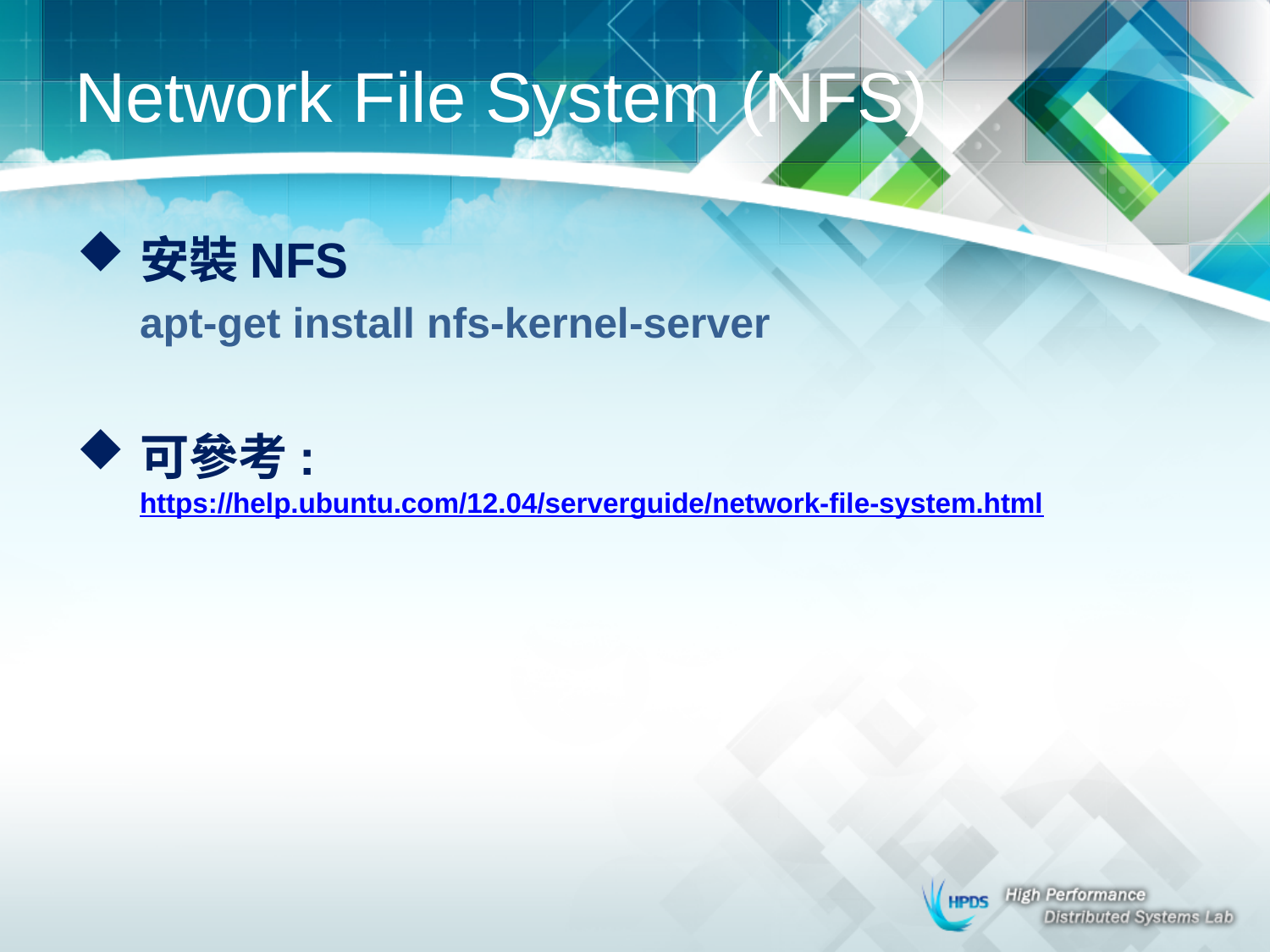

# Network File System (NFS)
安裝NFS
apt-get install nfs-kernel-server

可參考:
https://help.ubuntu.com/12.04/serverguide/network-file-system.html